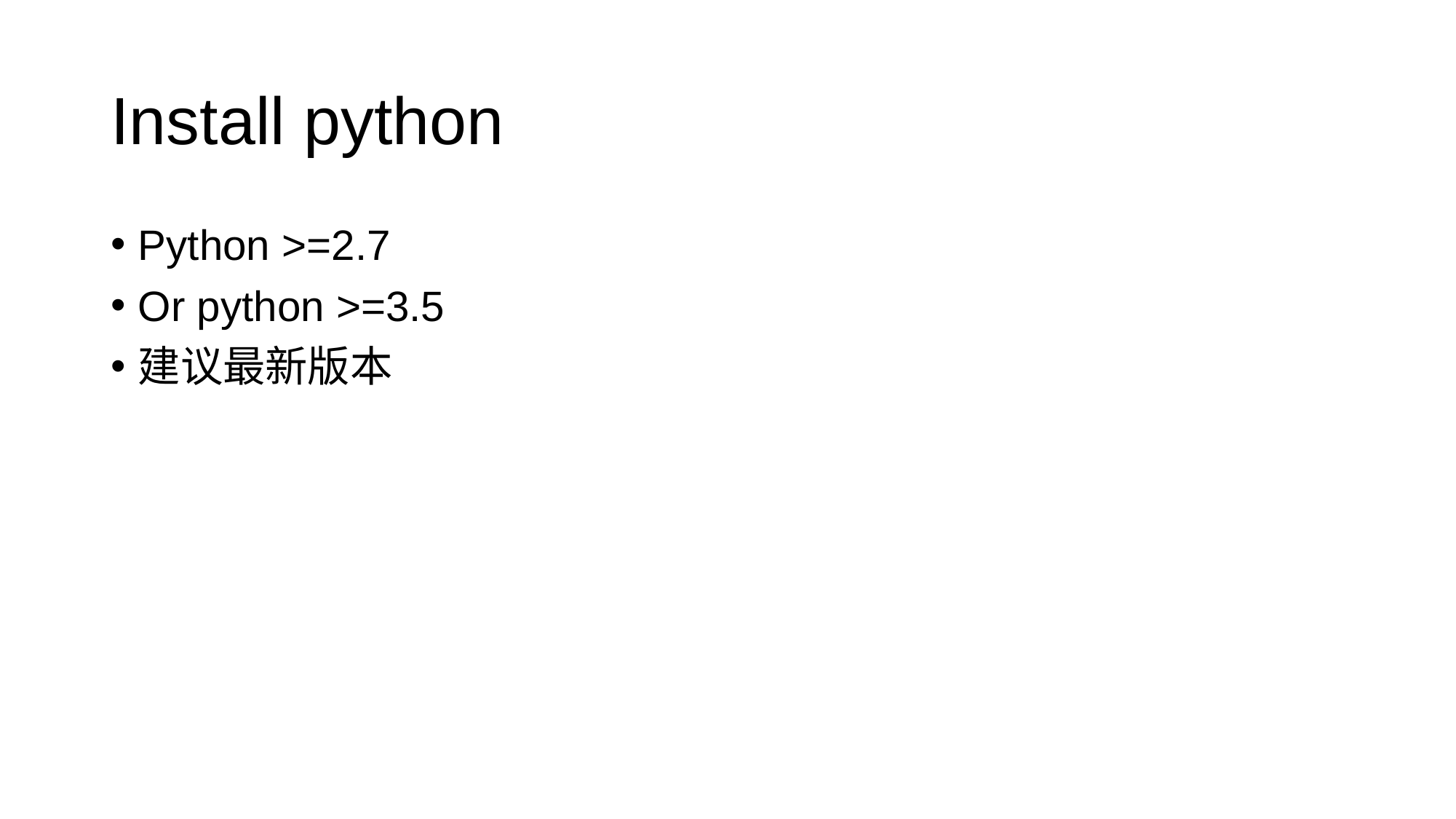

# Install python
Python >=2.7
Or python >=3.5
建议最新版本